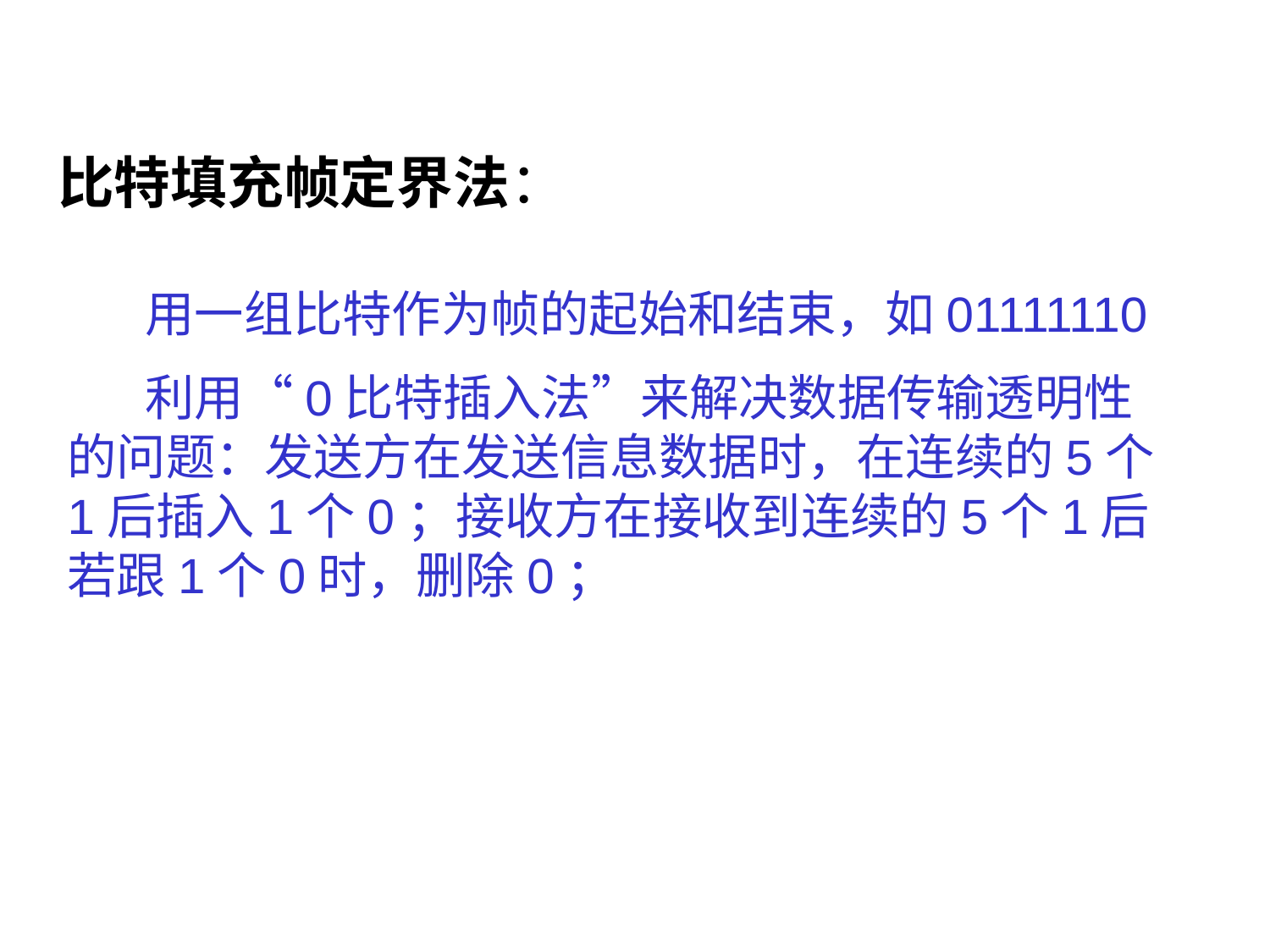

# 比特填充帧定界法：

      用一组比特作为帧的起始和结束，如01111110
      利用“0比特插入法”来解决数据传输透明性的问题：发送方在发送信息数据时，在连续的5个1后插入1个0；接收方在接收到连续的5个1后若跟1个0时，删除0；